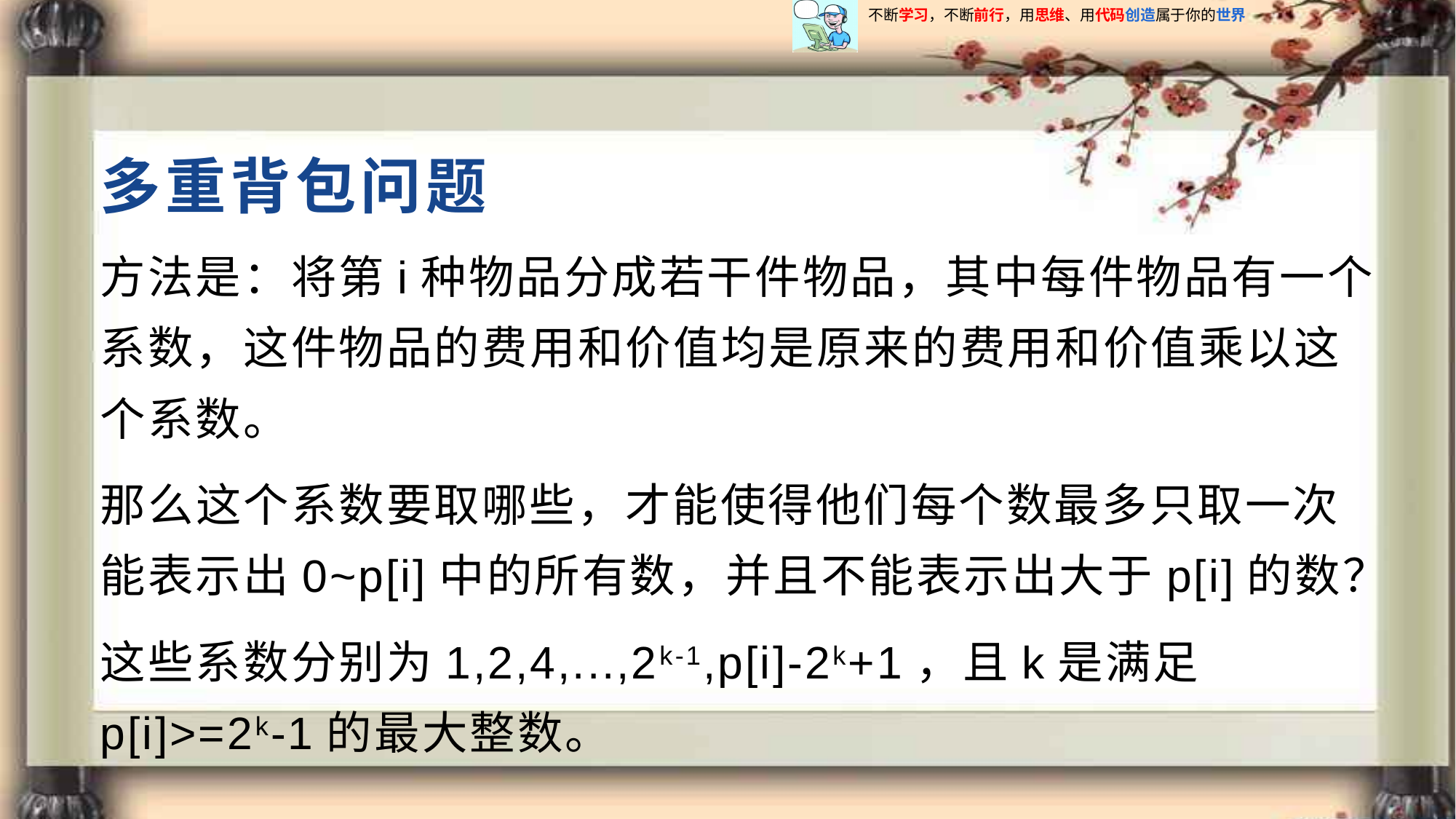

# 多重背包问题
方法是：将第i种物品分成若干件物品，其中每件物品有一个系数，这件物品的费用和价值均是原来的费用和价值乘以这个系数。
那么这个系数要取哪些，才能使得他们每个数最多只取一次能表示出0~p[i]中的所有数，并且不能表示出大于p[i]的数？
这些系数分别为1,2,4,...,2k-1,p[i]-2k+1，且k是满足p[i]>=2k-1的最大整数。